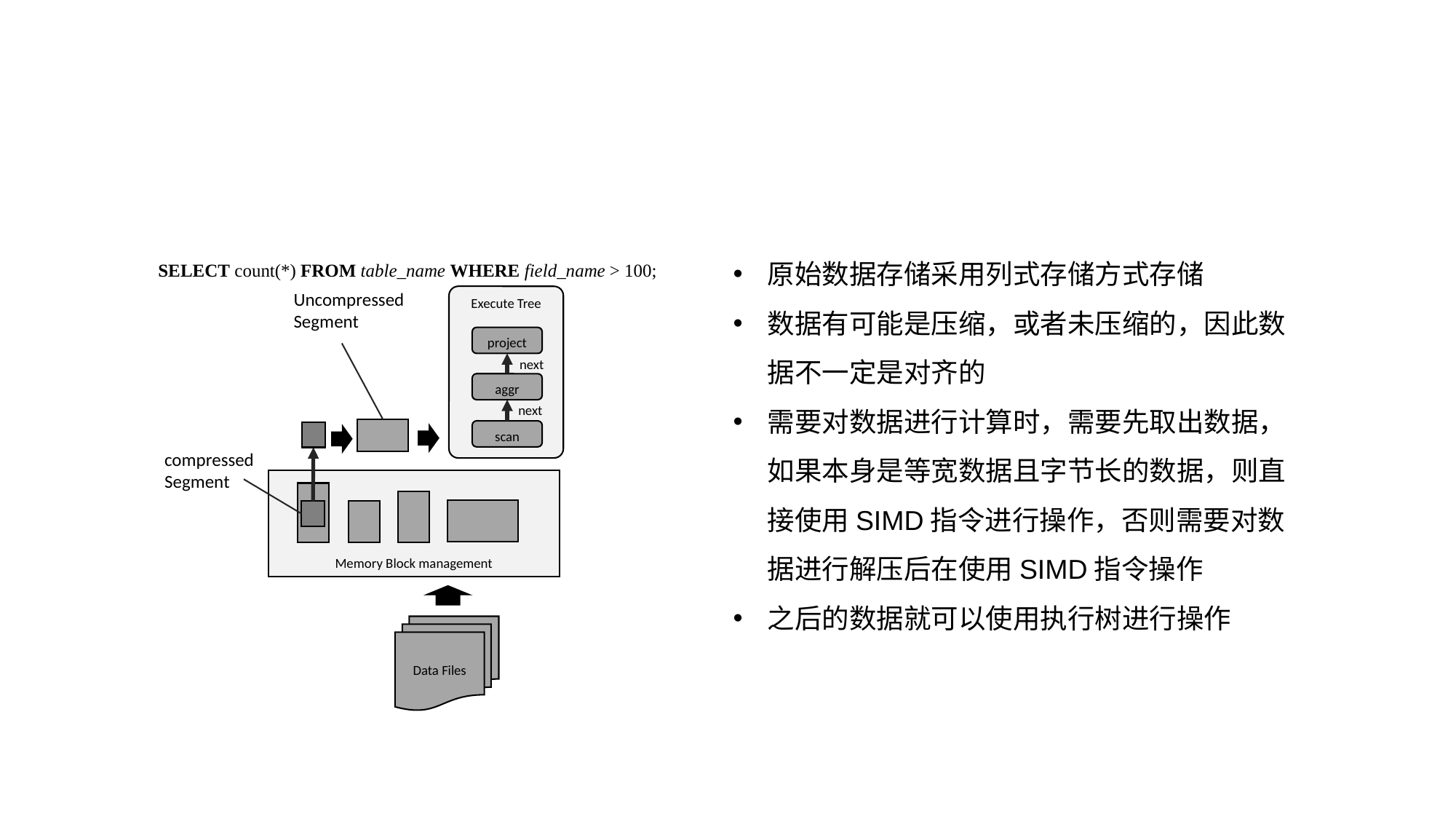

#
原始数据存储采用列式存储方式存储
数据有可能是压缩，或者未压缩的，因此数据不一定是对齐的
需要对数据进行计算时，需要先取出数据，如果本身是等宽数据且字节长的数据，则直接使用SIMD指令进行操作，否则需要对数据进行解压后在使用SIMD指令操作
之后的数据就可以使用执行树进行操作
SELECT count(*) FROM table_name WHERE field_name > 100;
Uncompressed Segment
Execute Tree
project
next
aggr
next

scan

compressed Segment
Memory Block management

Data Files